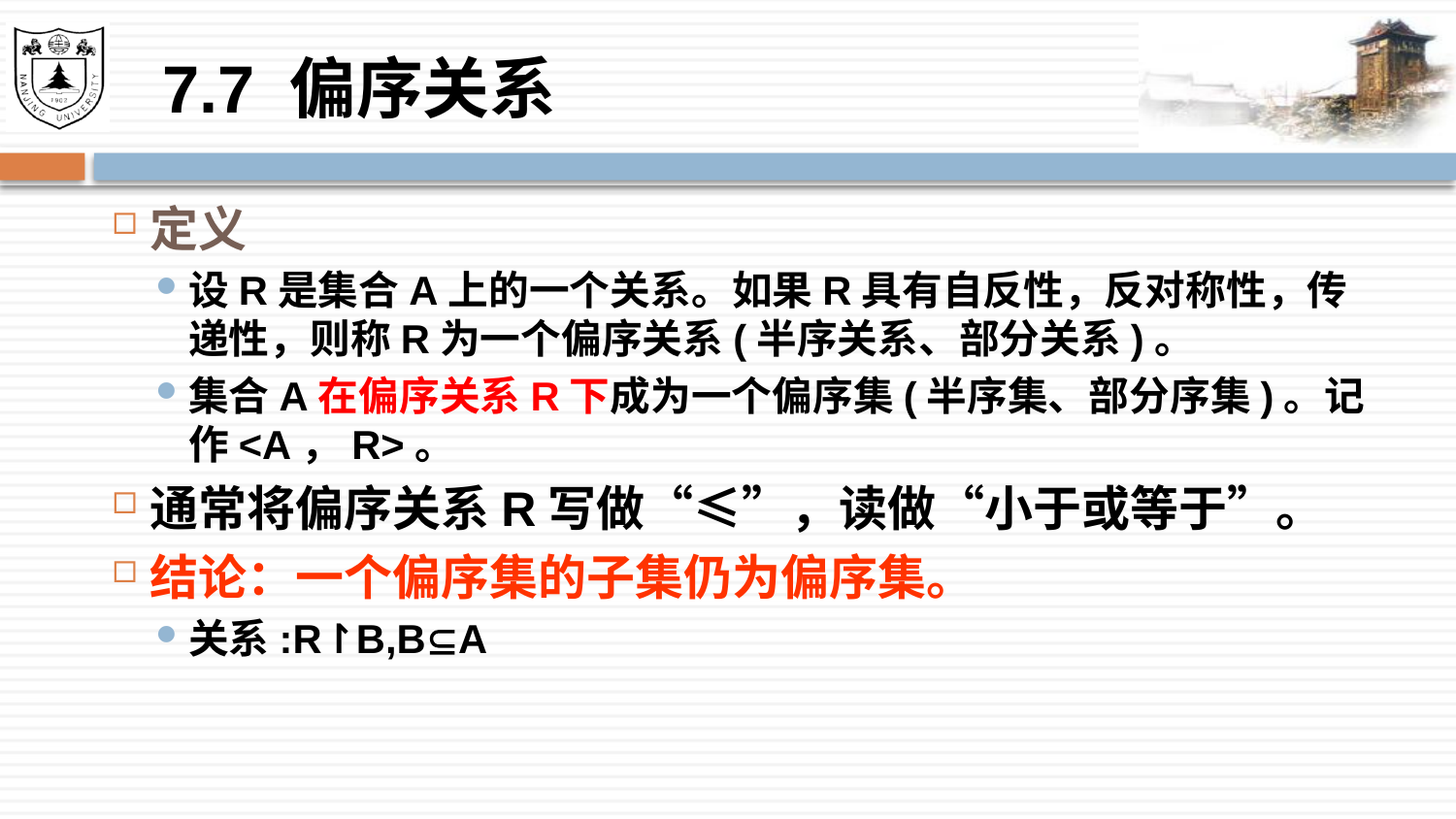

# 7.7 偏序关系
定义
设R是集合A上的一个关系。如果R具有自反性，反对称性，传递性，则称R为一个偏序关系(半序关系、部分关系)。
集合A在偏序关系R下成为一个偏序集(半序集、部分序集)。记作<A，R>。
通常将偏序关系R写做“≤”，读做“小于或等于”。
结论：一个偏序集的子集仍为偏序集。
关系:R↾B,B⊆A